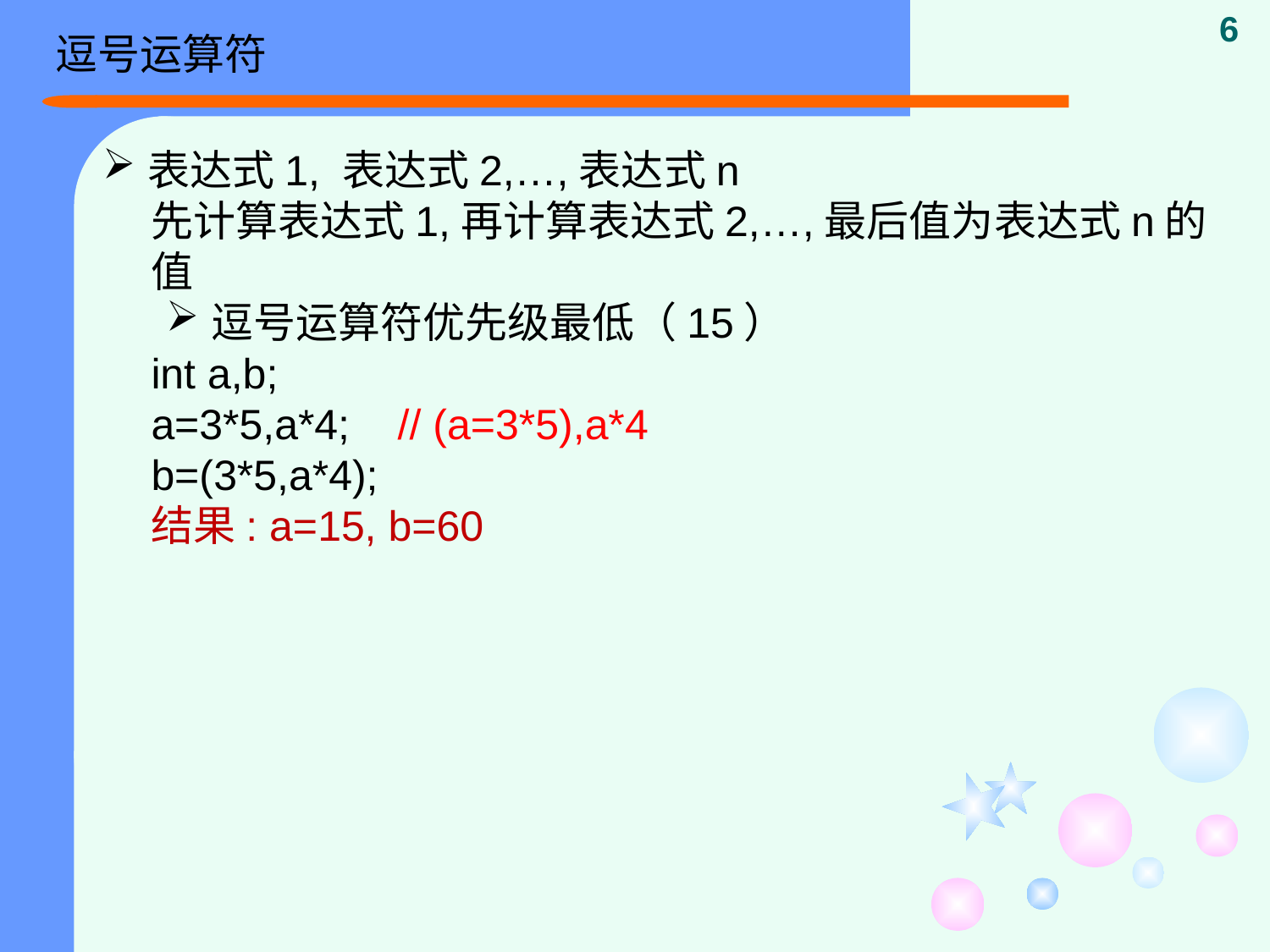

逗号运算符
6
表达式1, 表达式2,…,表达式n
先计算表达式1,再计算表达式2,…,最后值为表达式n的值
逗号运算符优先级最低（15）
int a,b;
a=3*5,a*4;    // (a=3*5),a*4
b=(3*5,a*4);
结果: a=15, b=60